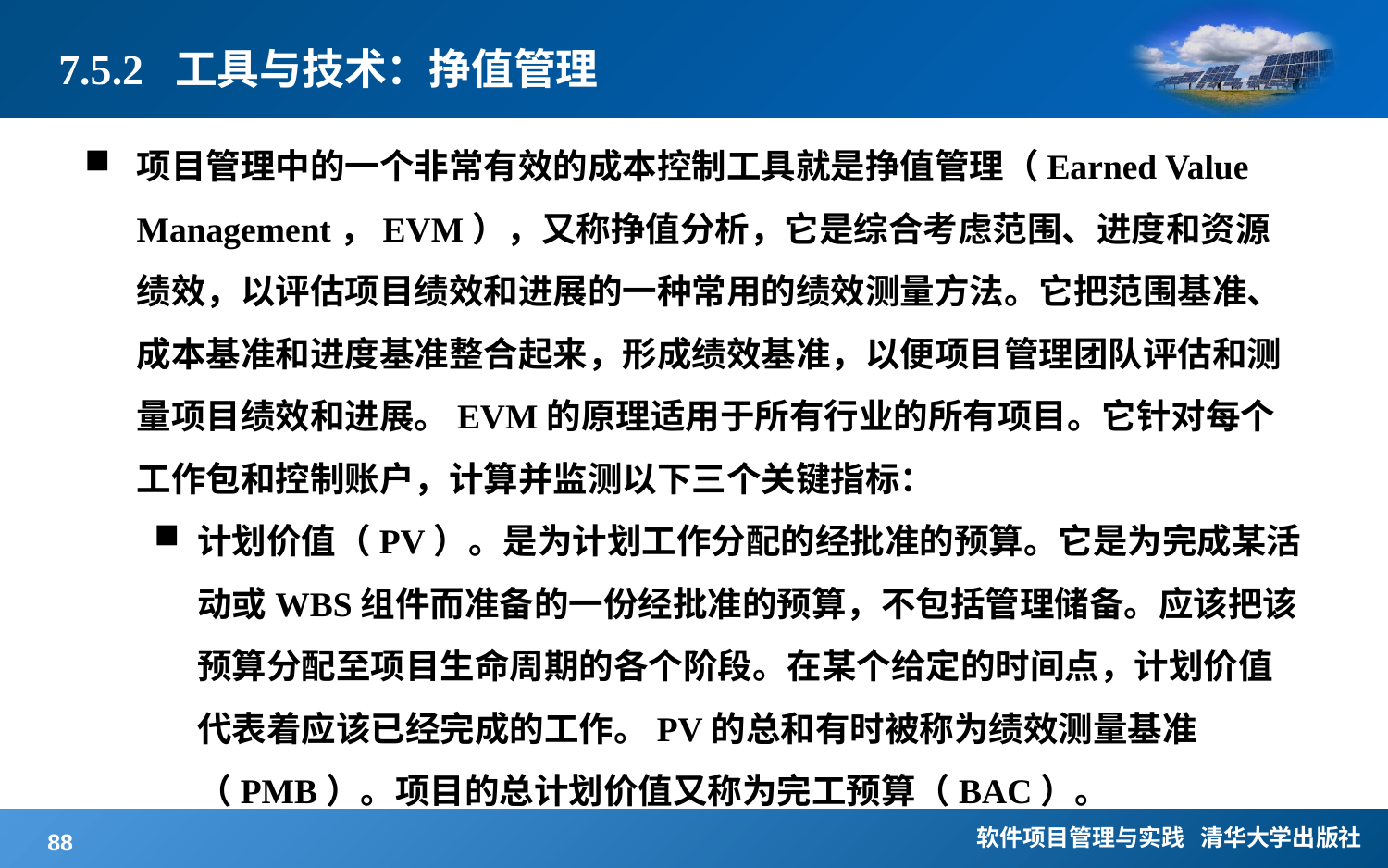

# 7.5.2  工具与技术：挣值管理
项目管理中的一个非常有效的成本控制工具就是挣值管理（Earned Value Management，EVM），又称挣值分析，它是综合考虑范围、进度和资源绩效，以评估项目绩效和进展的一种常用的绩效测量方法。它把范围基准、成本基准和进度基准整合起来，形成绩效基准，以便项目管理团队评估和测量项目绩效和进展。EVM的原理适用于所有行业的所有项目。它针对每个工作包和控制账户，计算并监测以下三个关键指标：
计划价值（PV）。是为计划工作分配的经批准的预算。它是为完成某活动或WBS组件而准备的一份经批准的预算，不包括管理储备。应该把该预算分配至项目生命周期的各个阶段。在某个给定的时间点，计划价值代表着应该已经完成的工作。PV的总和有时被称为绩效测量基准（PMB）。项目的总计划价值又称为完工预算（BAC）。